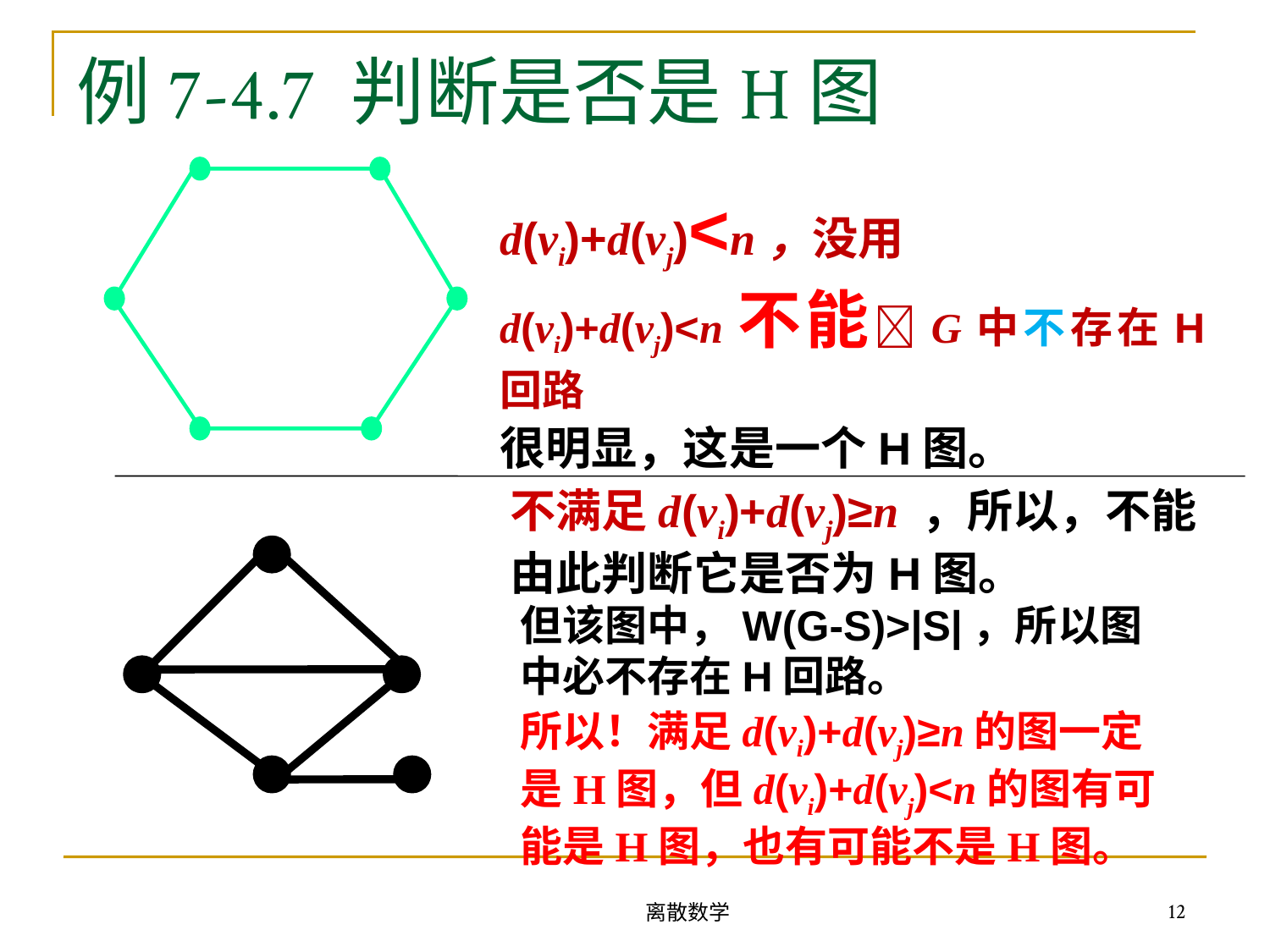

# 例7-4.7 判断是否是H图

d(vi)+d(vj)<n，没用
d(vi)+d(vj)<n不能⇒G中不存在H回路
很明显，这是一个H图。

不满足d(vi)+d(vj)≥n ，所以，不能由此判断它是否为H图。

但该图中，W(G-S)>|S|，所以图中必不存在H回路。
所以！满足d(vi)+d(vj)≥n的图一定是H图，但d(vi)+d(vj)<n的图有可能是H图，也有可能不是H图。

离散数学
12